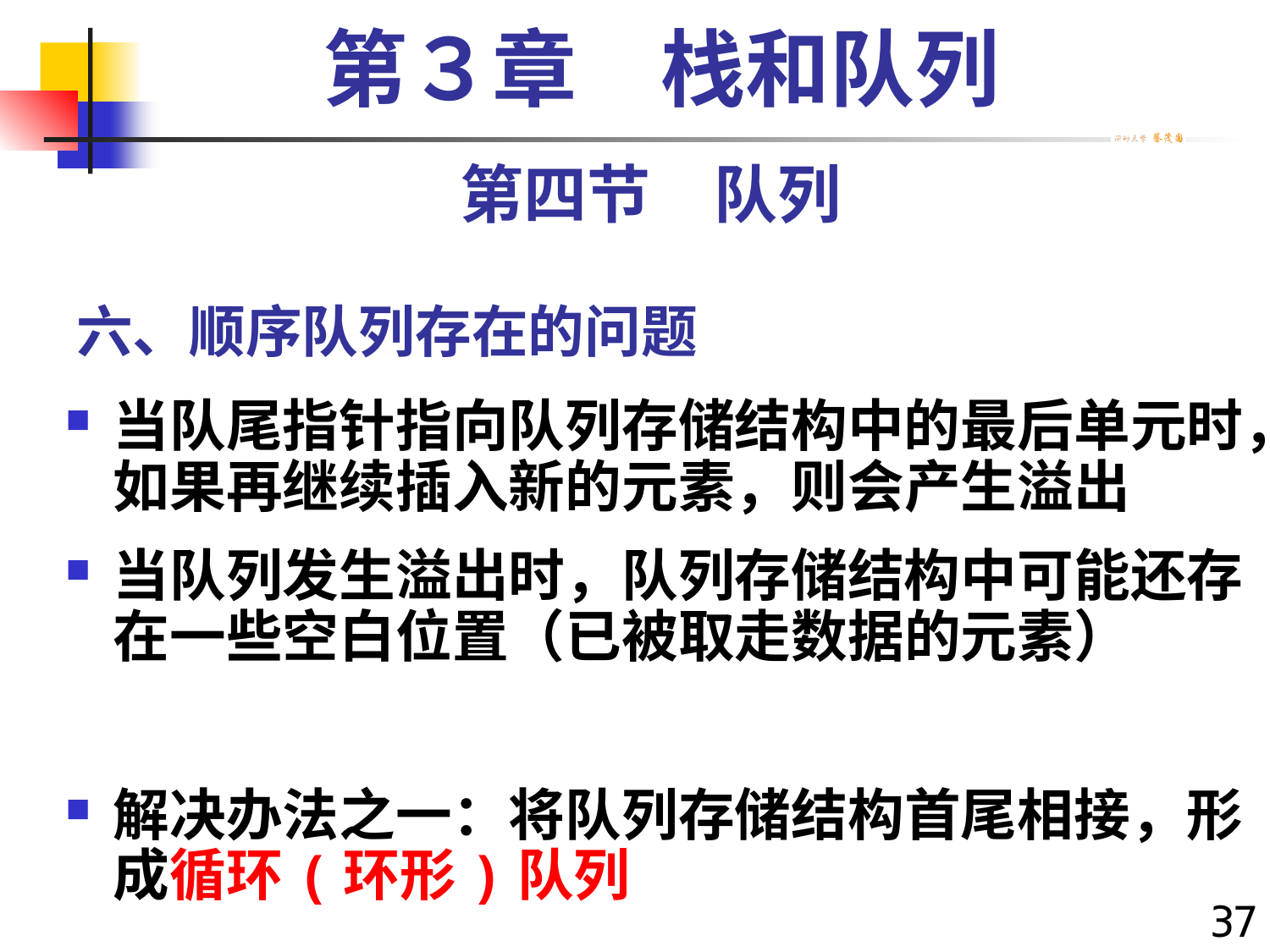

第３章　栈和队列
第四节　队列
# 六、顺序队列存在的问题
当队尾指针指向队列存储结构中的最后单元时，如果再继续插入新的元素，则会产生溢出
当队列发生溢出时，队列存储结构中可能还存在一些空白位置（已被取走数据的元素）

解决办法之一：将队列存储结构首尾相接，形成循环(环形)队列
37